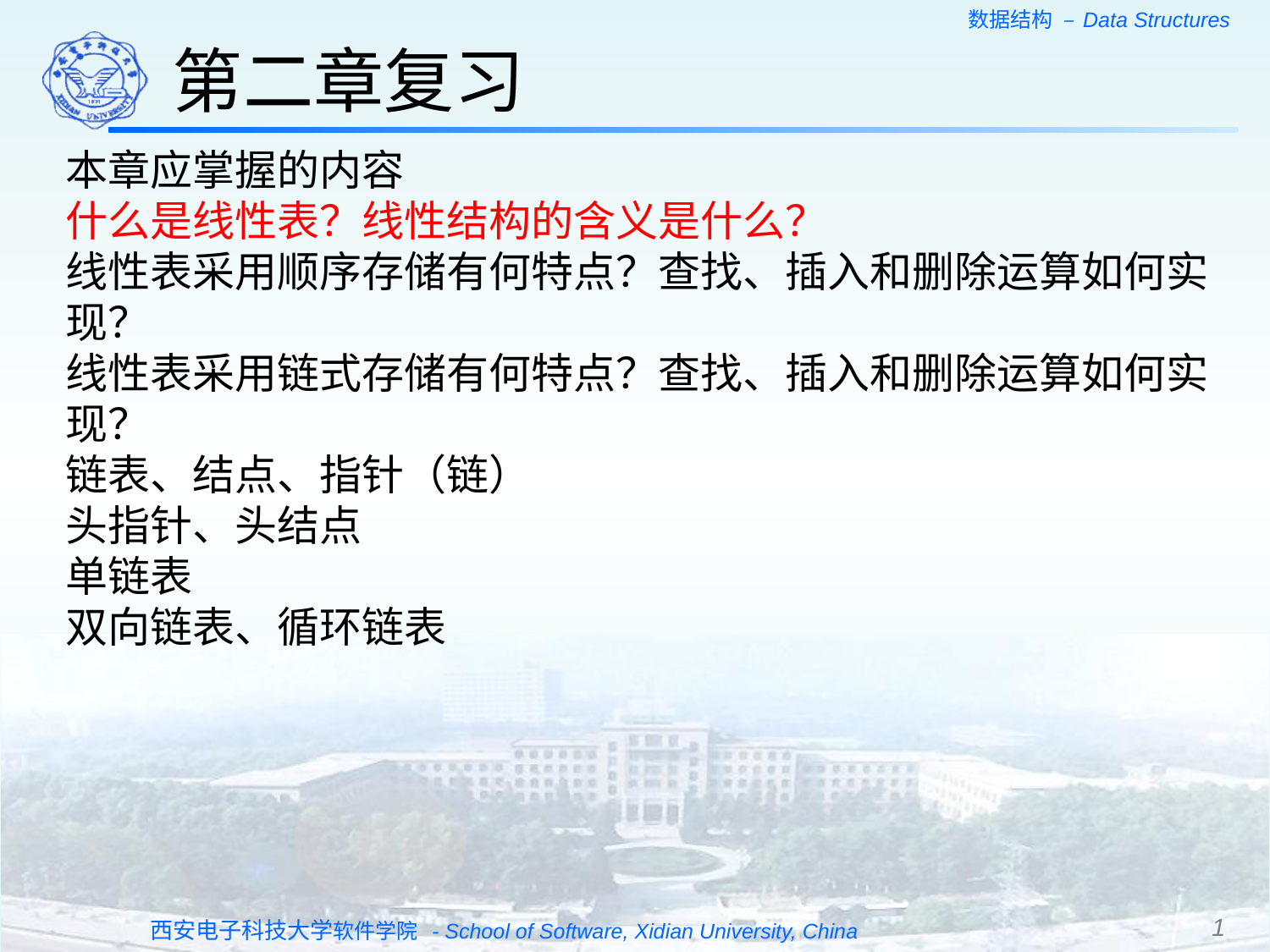

第二章复习
本章应掌握的内容
什么是线性表？线性结构的含义是什么？
线性表采用顺序存储有何特点？查找、插入和删除运算如何实现？
线性表采用链式存储有何特点？查找、插入和删除运算如何实现？
链表、结点、指针（链）
头指针、头结点
单链表
双向链表、循环链表
1